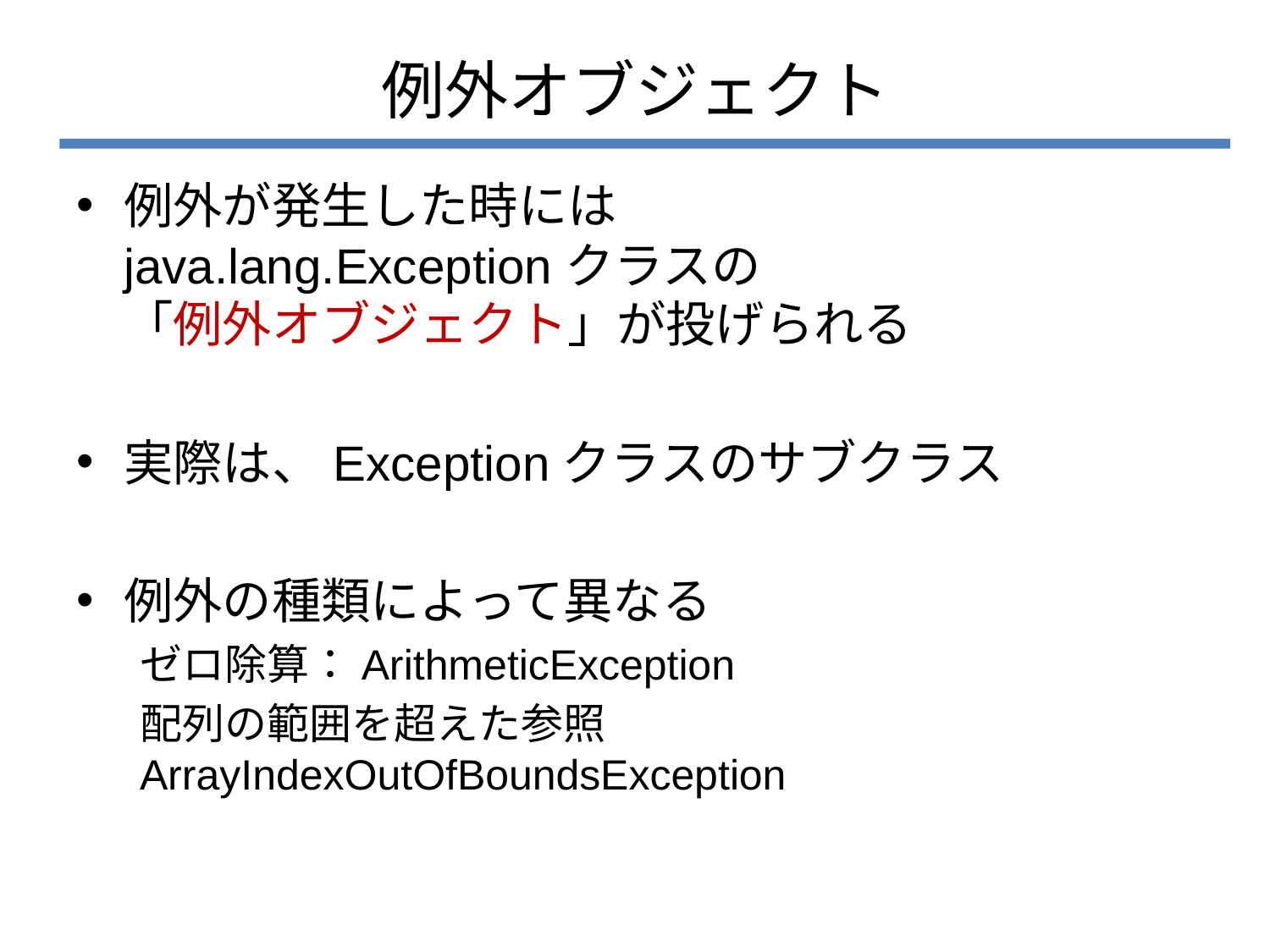

# 例外オブジェクト
例外が発生した時には
java.lang.Exceptionクラスの
「例外オブジェクト」が投げられる

実際は、Exceptionクラスのサブクラス

例外の種類によって異なる
ゼロ除算：ArithmeticException
配列の範囲を超えた参照
ArrayIndexOutOfBoundsException